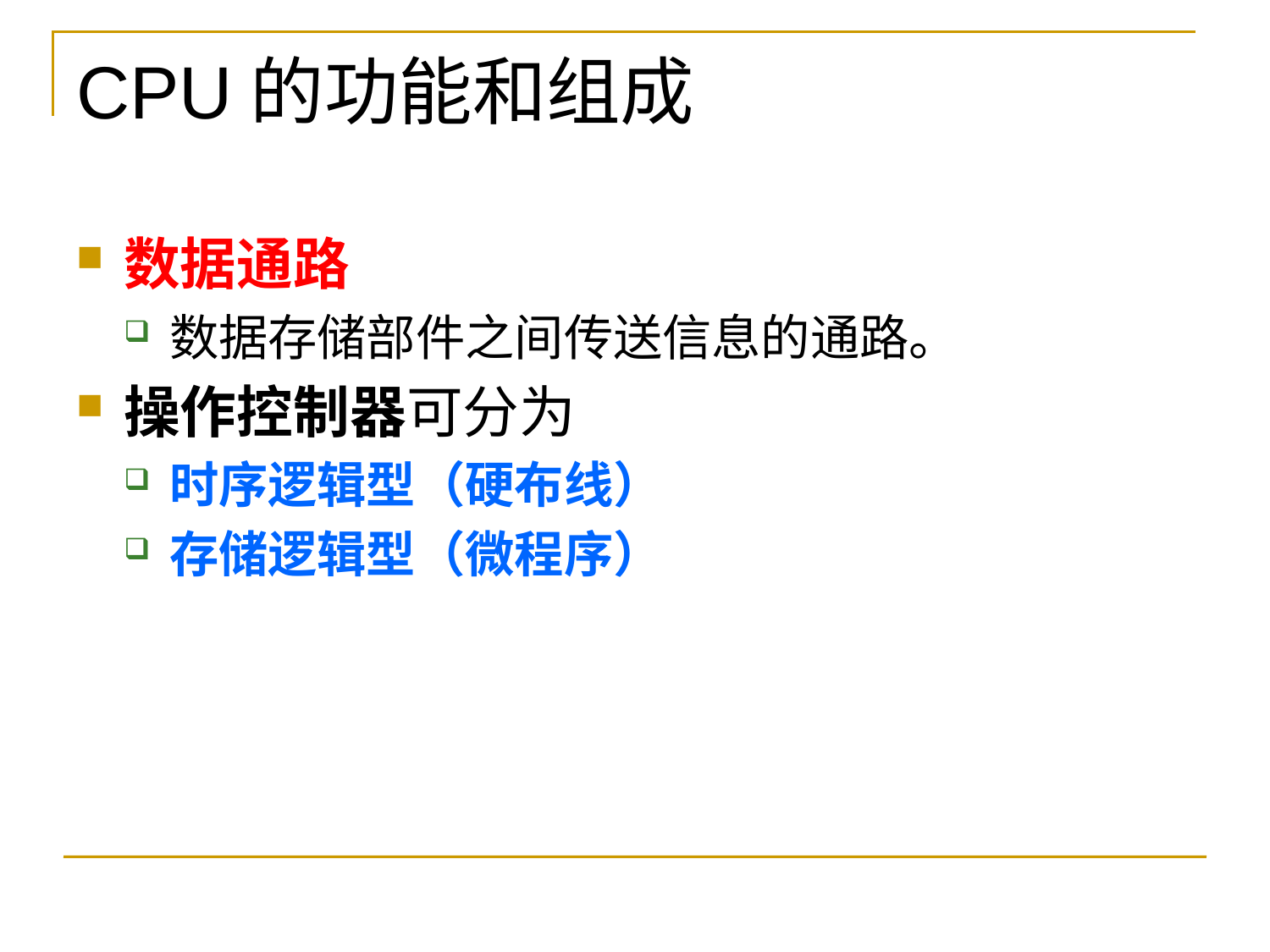

# CPU的功能和组成
数据通路
数据存储部件之间传送信息的通路。
操作控制器可分为
时序逻辑型（硬布线）
存储逻辑型（微程序）
40